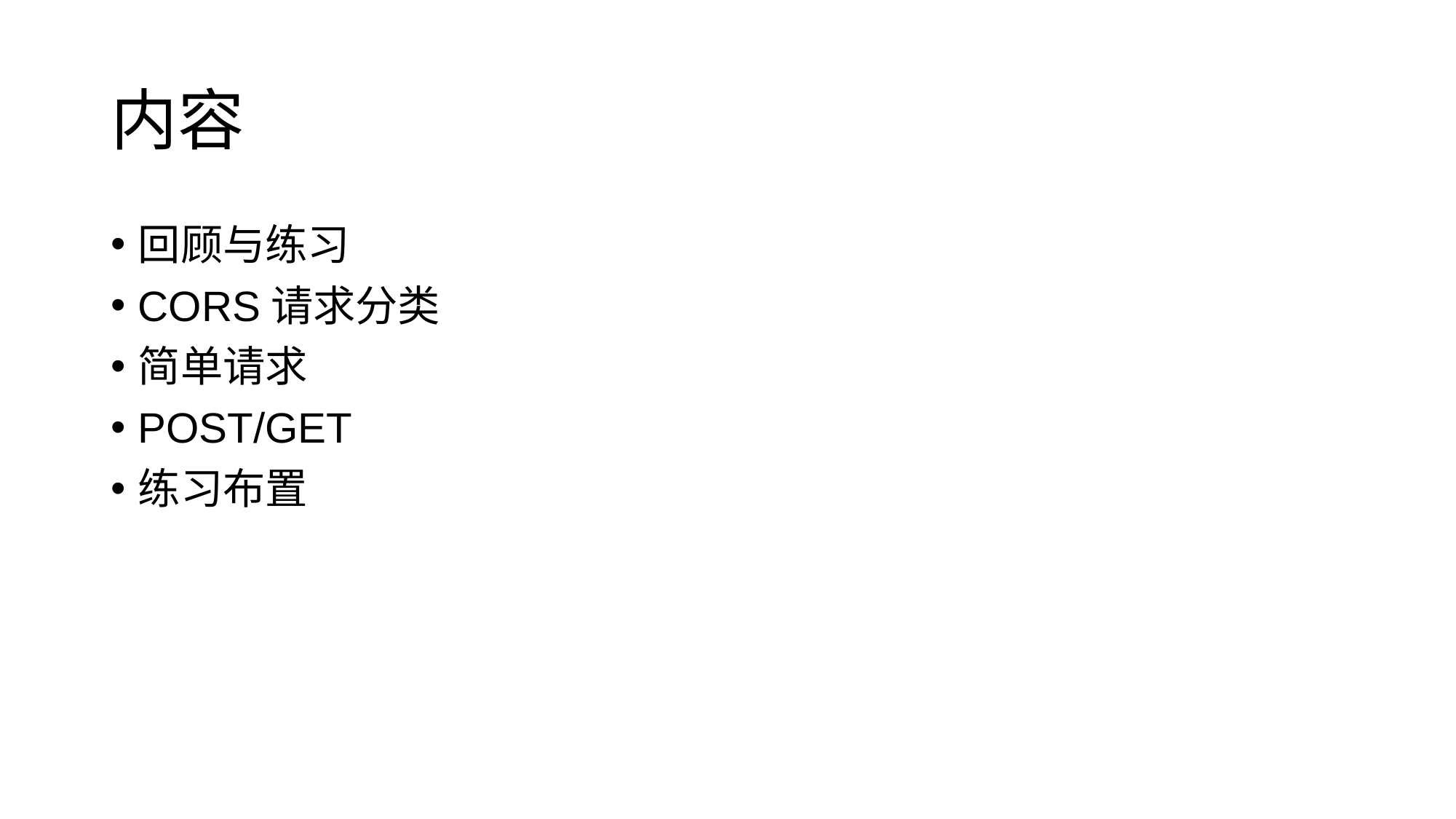

# 内容
回顾与练习
CORS请求分类
简单请求
POST/GET
练习布置